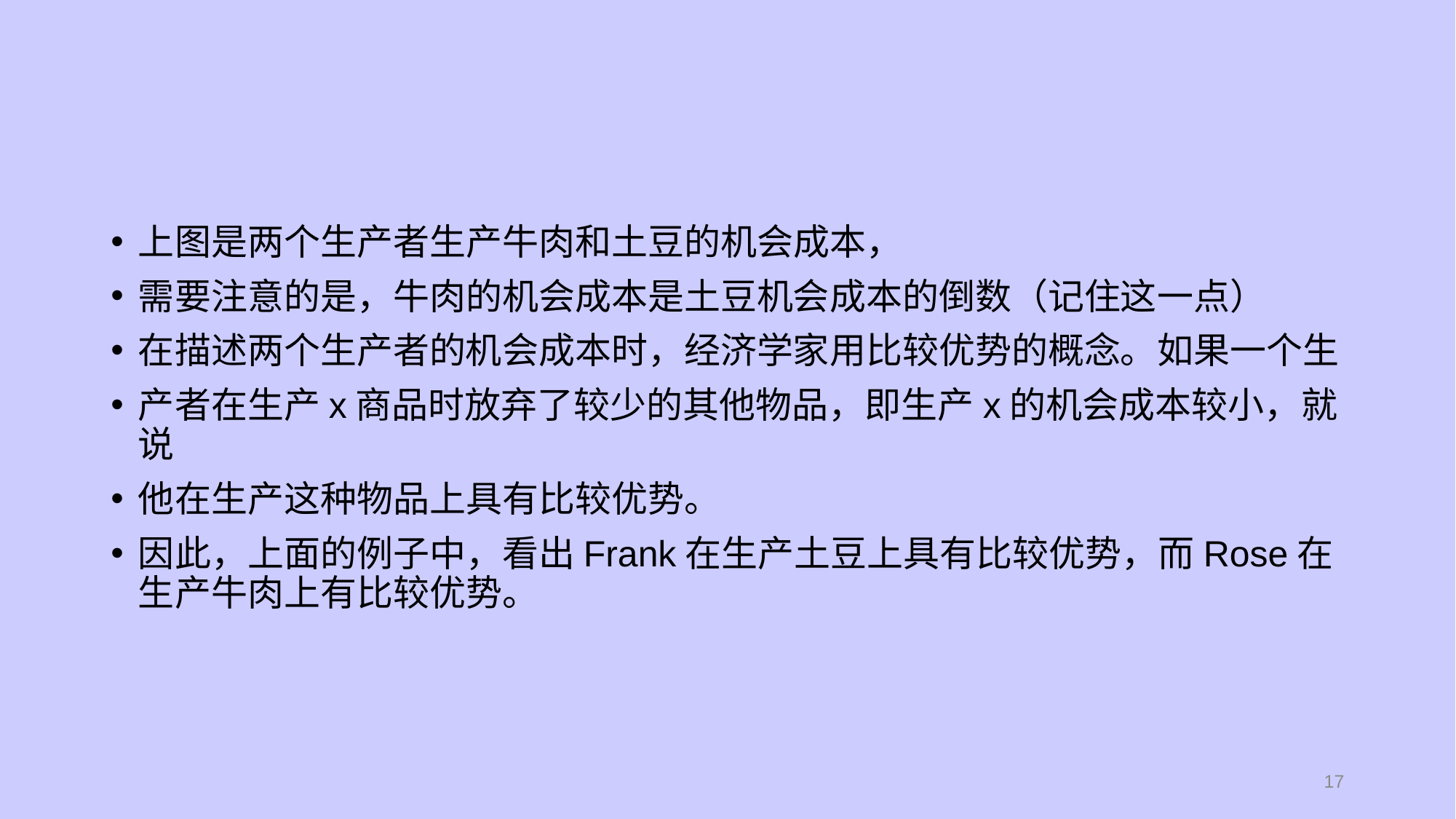

#
上图是两个生产者生产牛肉和土豆的机会成本，
需要注意的是，牛肉的机会成本是土豆机会成本的倒数（记住这一点）
在描述两个生产者的机会成本时，经济学家用比较优势的概念。如果一个生
产者在生产x商品时放弃了较少的其他物品，即生产x的机会成本较小，就说
他在生产这种物品上具有比较优势。
因此，上面的例子中，看出Frank在生产土豆上具有比较优势，而Rose在生产牛肉上有比较优势。

17